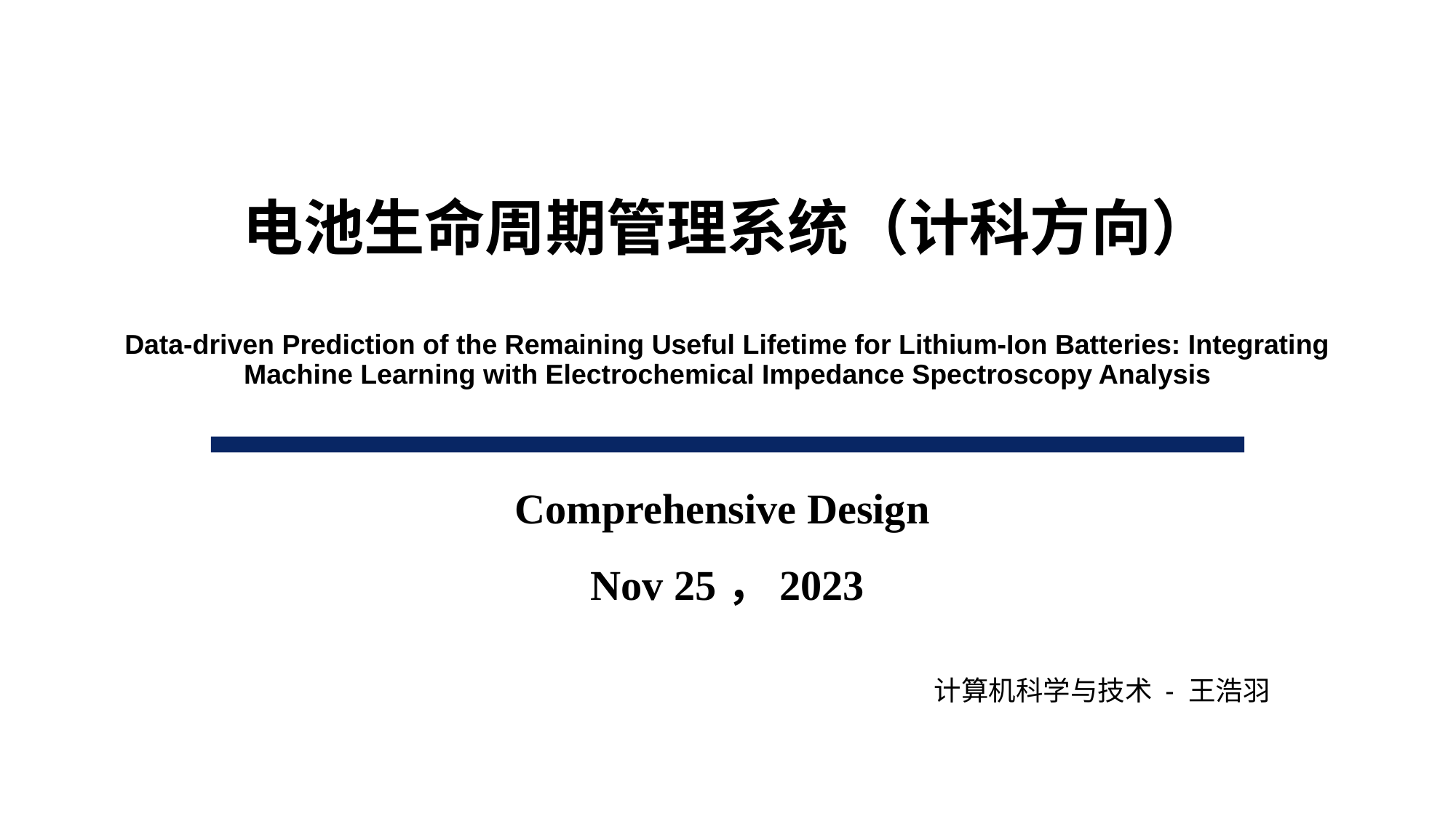

# 电池生命周期管理系统（计科方向） Data-driven Prediction of the Remaining Useful Lifetime for Lithium-Ion Batteries: Integrating Machine Learning with Electrochemical Impedance Spectroscopy Analysis

Comprehensive Design
Nov 25，2023
计算机科学与技术 - 王浩羽